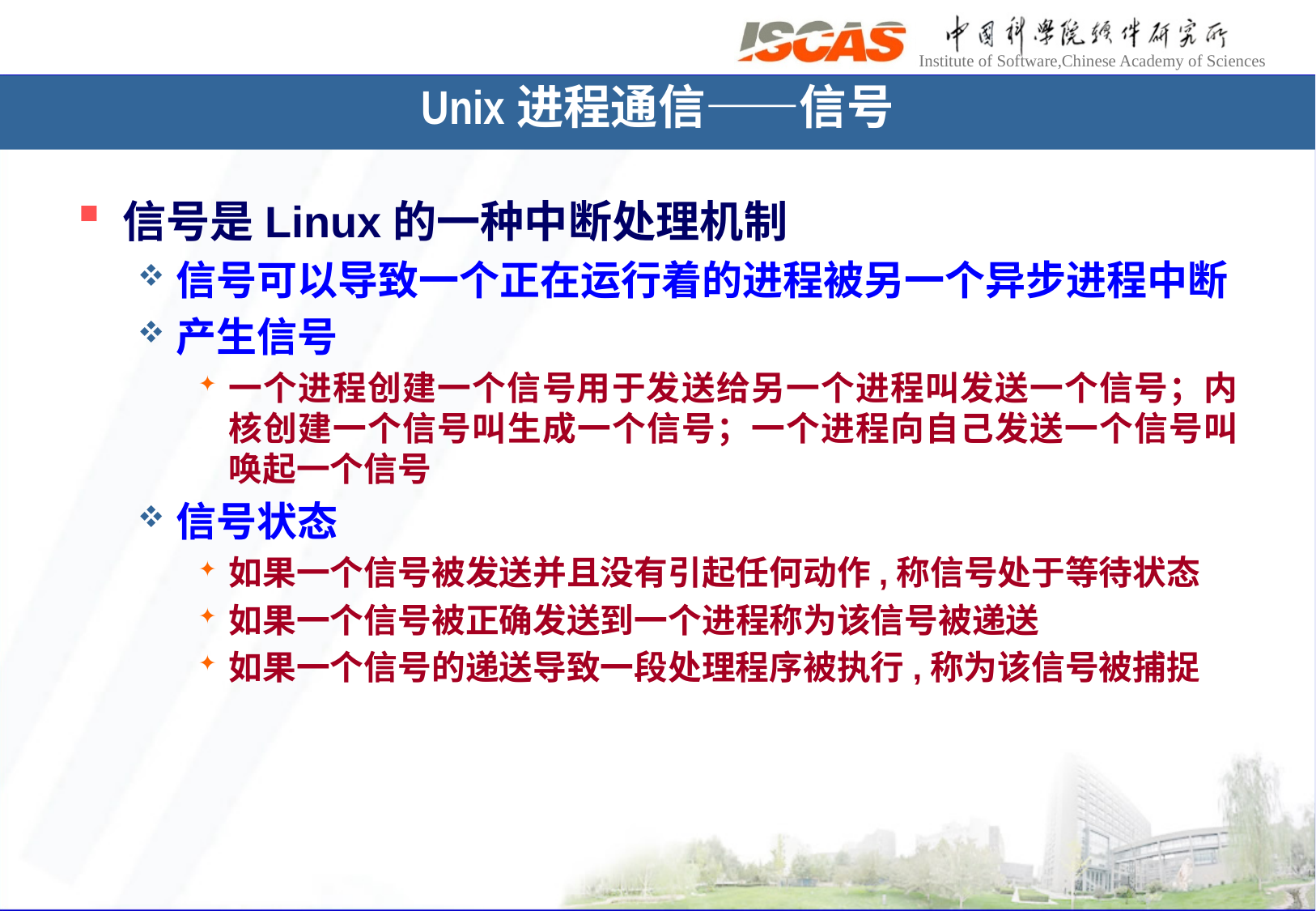

Unix进程通信——信号
信号是Linux的一种中断处理机制
信号可以导致一个正在运行着的进程被另一个异步进程中断
产生信号
一个进程创建一个信号用于发送给另一个进程叫发送一个信号；内核创建一个信号叫生成一个信号；一个进程向自己发送一个信号叫唤起一个信号
信号状态
如果一个信号被发送并且没有引起任何动作,称信号处于等待状态
如果一个信号被正确发送到一个进程称为该信号被递送
如果一个信号的递送导致一段处理程序被执行,称为该信号被捕捉